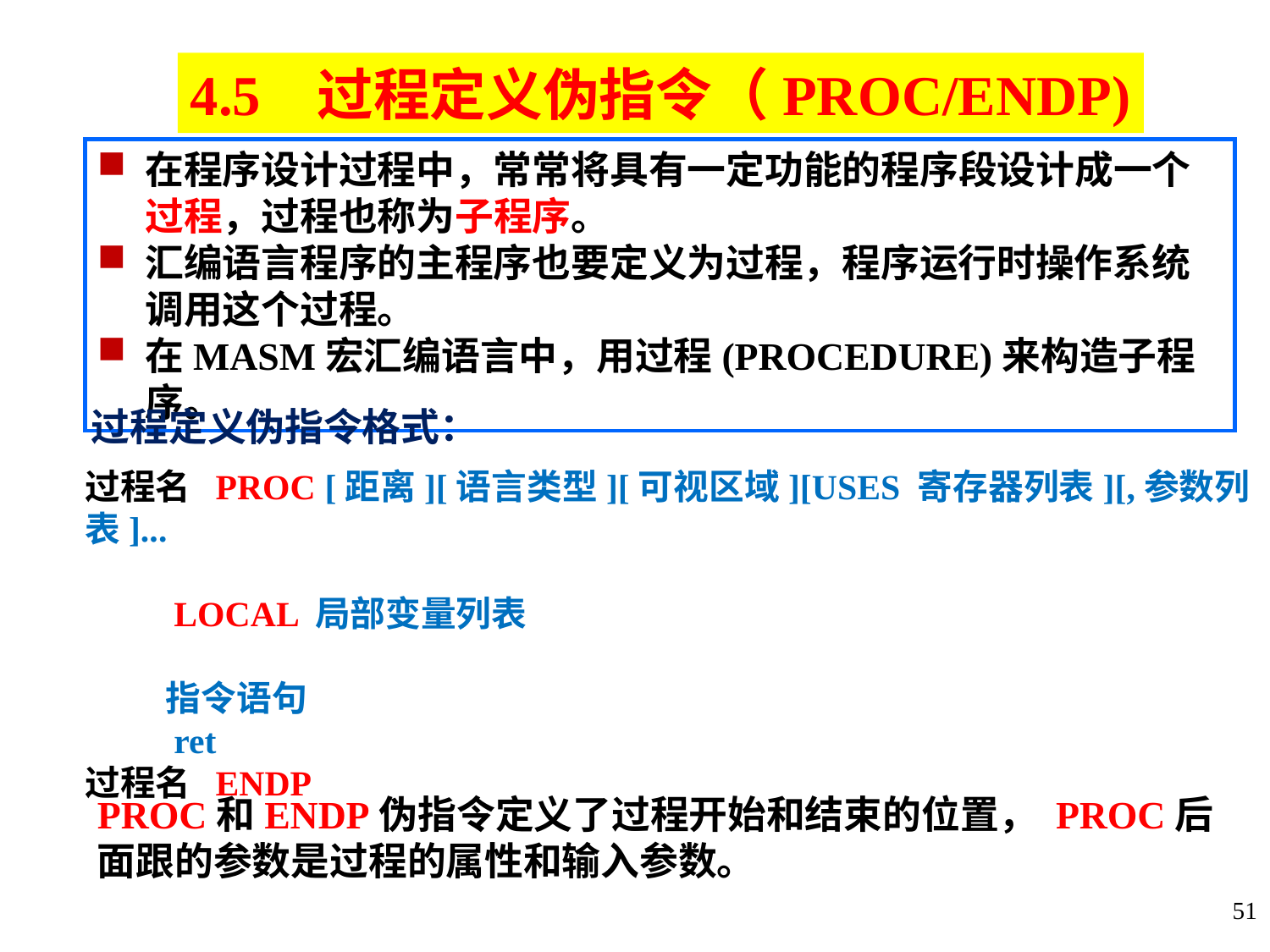

4.5   过程定义伪指令（PROC/ENDP)
在程序设计过程中，常常将具有一定功能的程序段设计成一个过程，过程也称为子程序。
汇编语言程序的主程序也要定义为过程，程序运行时操作系统调用这个过程。
在MASM宏汇编语言中，用过程(PROCEDURE)来构造子程序。
过程定义伪指令格式：
过程名  PROC [距离][语言类型][可视区域][USES 寄存器列表][,参数列表]...

          LOCAL 局部变量列表

         指令语句
          ret
过程名  ENDP
PROC和ENDP伪指令定义了过程开始和结束的位置， PROC后面跟的参数是过程的属性和输入参数。
51